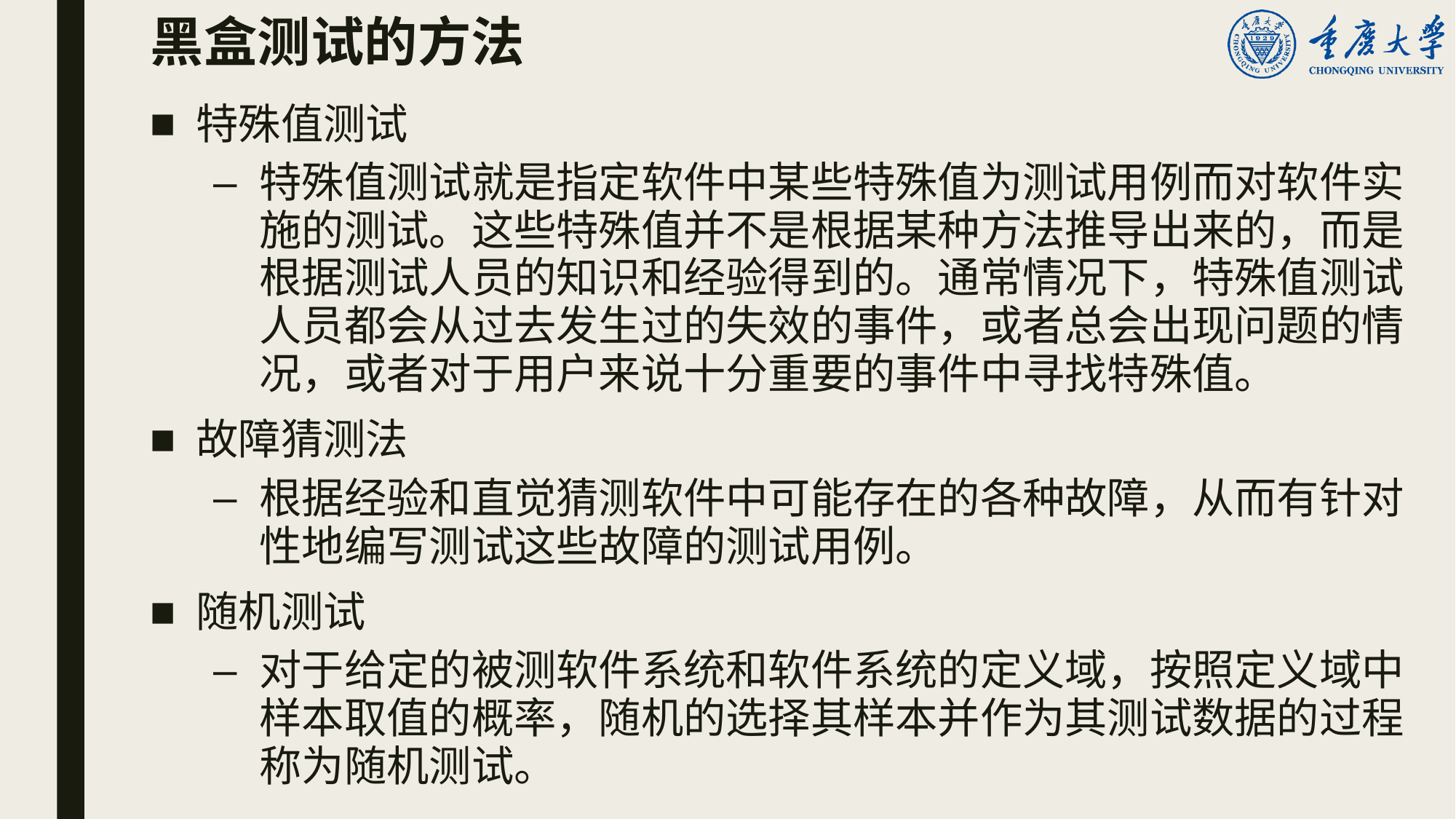

# 黑盒测试的方法
特殊值测试
特殊值测试就是指定软件中某些特殊值为测试用例而对软件实施的测试。这些特殊值并不是根据某种方法推导出来的，而是根据测试人员的知识和经验得到的。通常情况下，特殊值测试人员都会从过去发生过的失效的事件，或者总会出现问题的情况，或者对于用户来说十分重要的事件中寻找特殊值。
故障猜测法
根据经验和直觉猜测软件中可能存在的各种故障，从而有针对性地编写测试这些故障的测试用例。
随机测试
对于给定的被测软件系统和软件系统的定义域，按照定义域中样本取值的概率，随机的选择其样本并作为其测试数据的过程称为随机测试。